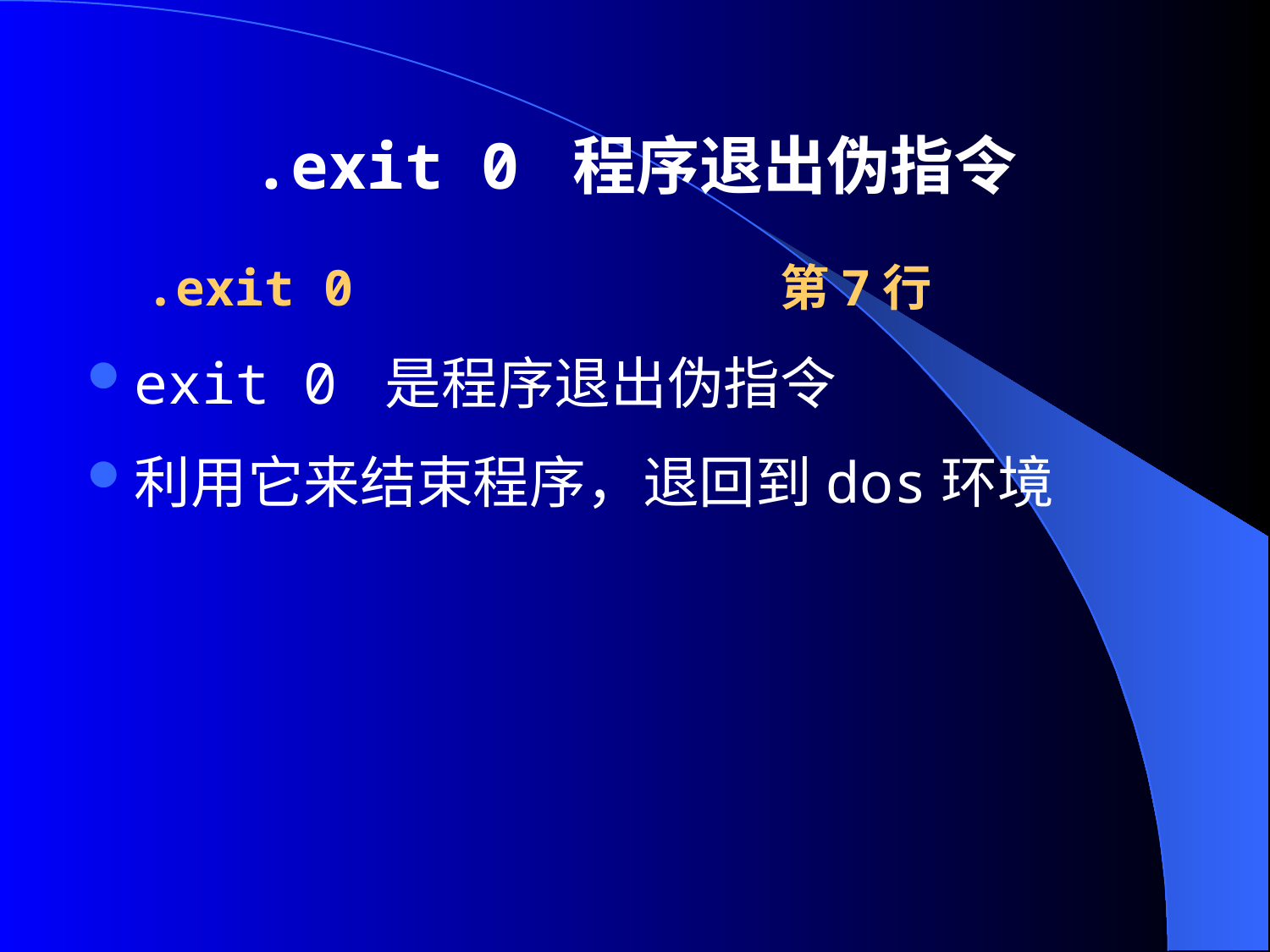

# .exit 0 程序退出伪指令
  .exit 0              第7行
exit 0 是程序退出伪指令
利用它来结束程序，退回到dos环境